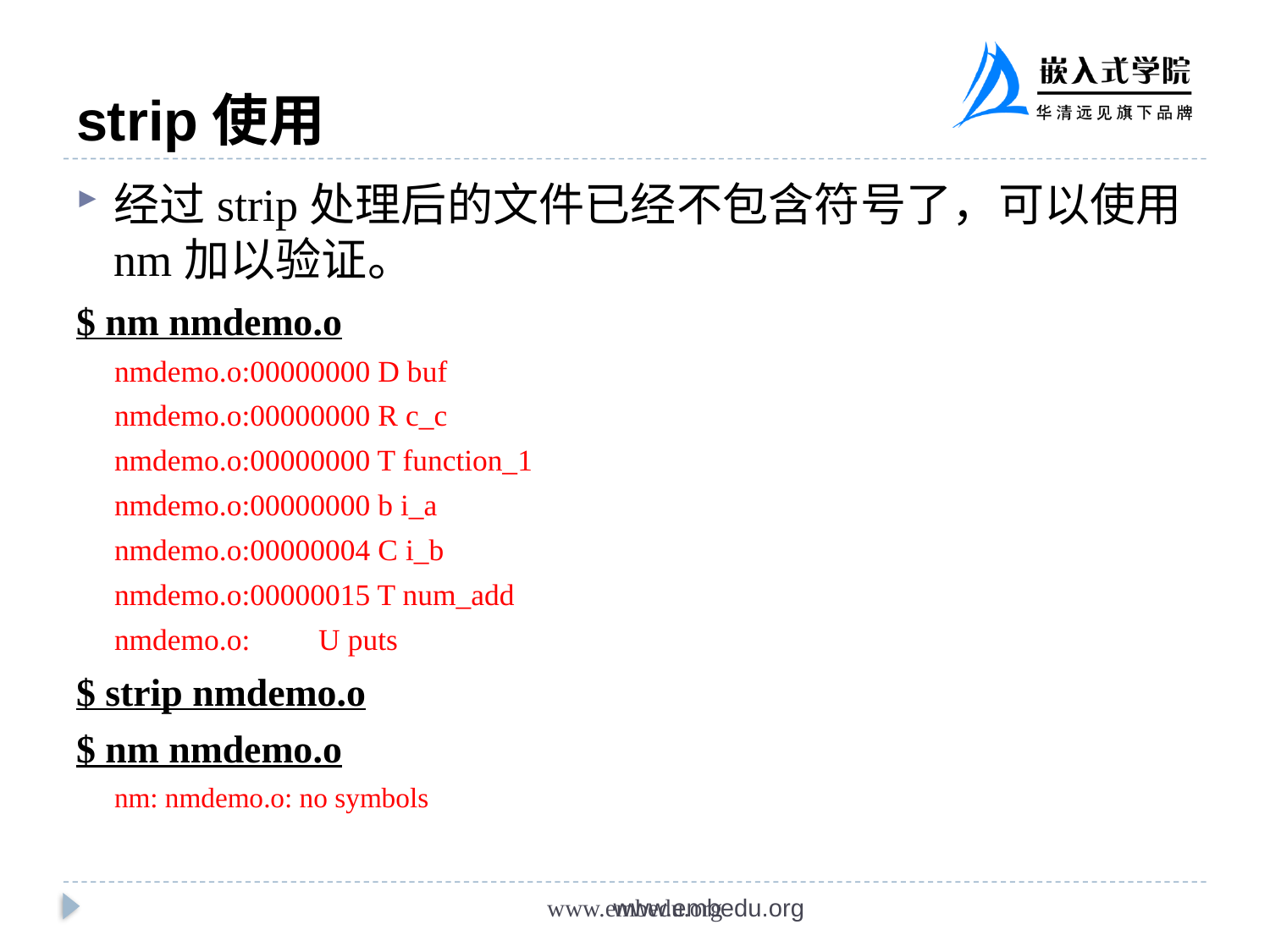

# strip使用
经过strip处理后的文件已经不包含符号了，可以使用nm加以验证。
$ nm nmdemo.o
nmdemo.o:00000000 D buf
nmdemo.o:00000000 R c_c
nmdemo.o:00000000 T function_1
nmdemo.o:00000000 b i_a
nmdemo.o:00000004 C i_b
nmdemo.o:00000015 T num_add
nmdemo.o:         U puts
$ strip nmdemo.o
$ nm nmdemo.o
nm: nmdemo.o: no symbols

www.embedu.org
www.embedu.org